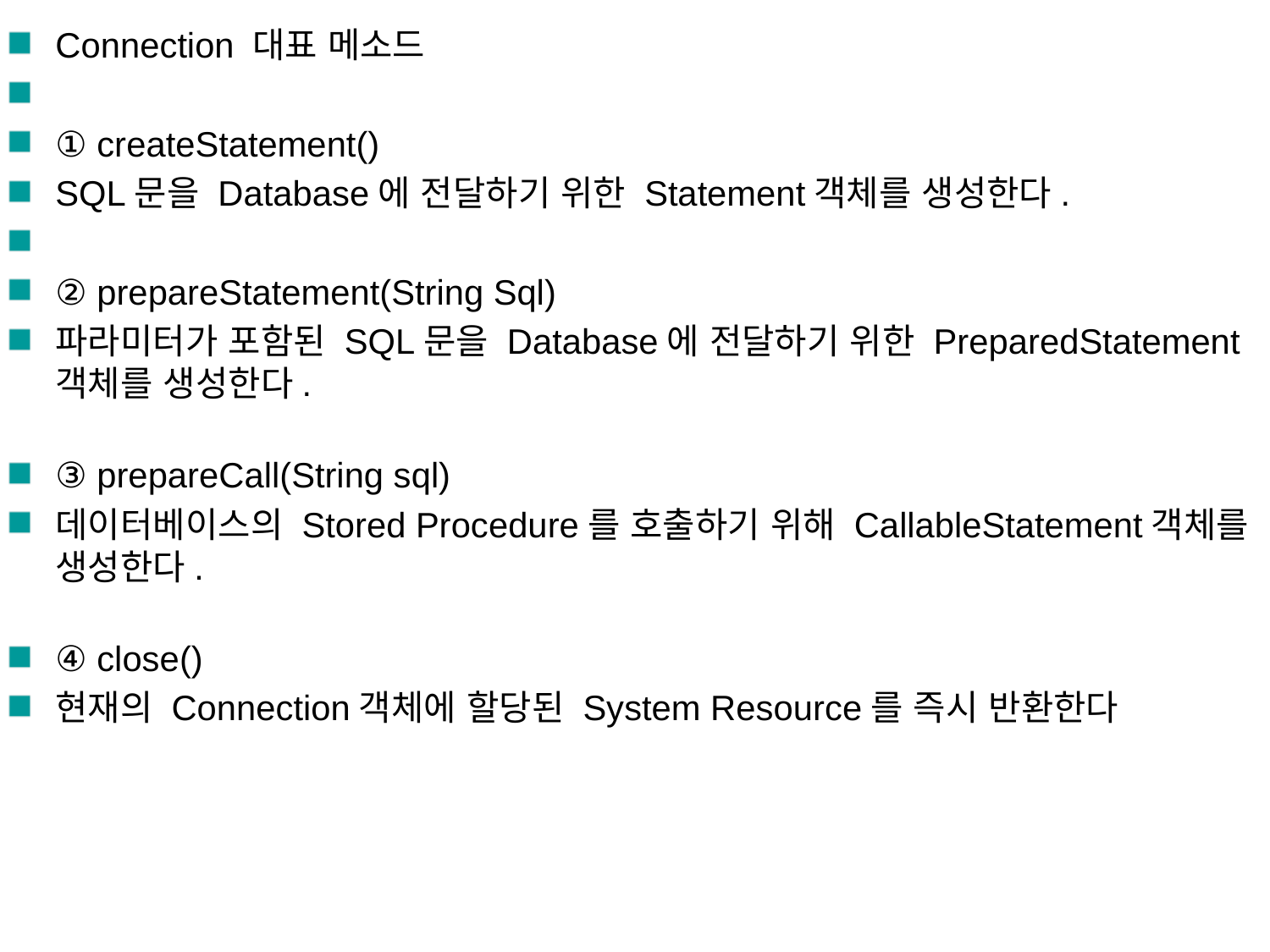

Connection 대표 메소드

① createStatement()
SQL문을 Database에 전달하기 위한 Statement객체를 생성한다.

② prepareStatement(String Sql)
파라미터가 포함된 SQL문을 Database에 전달하기 위한 PreparedStatement객체를 생성한다.
③ prepareCall(String sql)
데이터베이스의 Stored Procedure를 호출하기 위해 CallableStatement객체를 생성한다.
④ close()
현재의 Connection객체에 할당된 System Resource를 즉시 반환한다